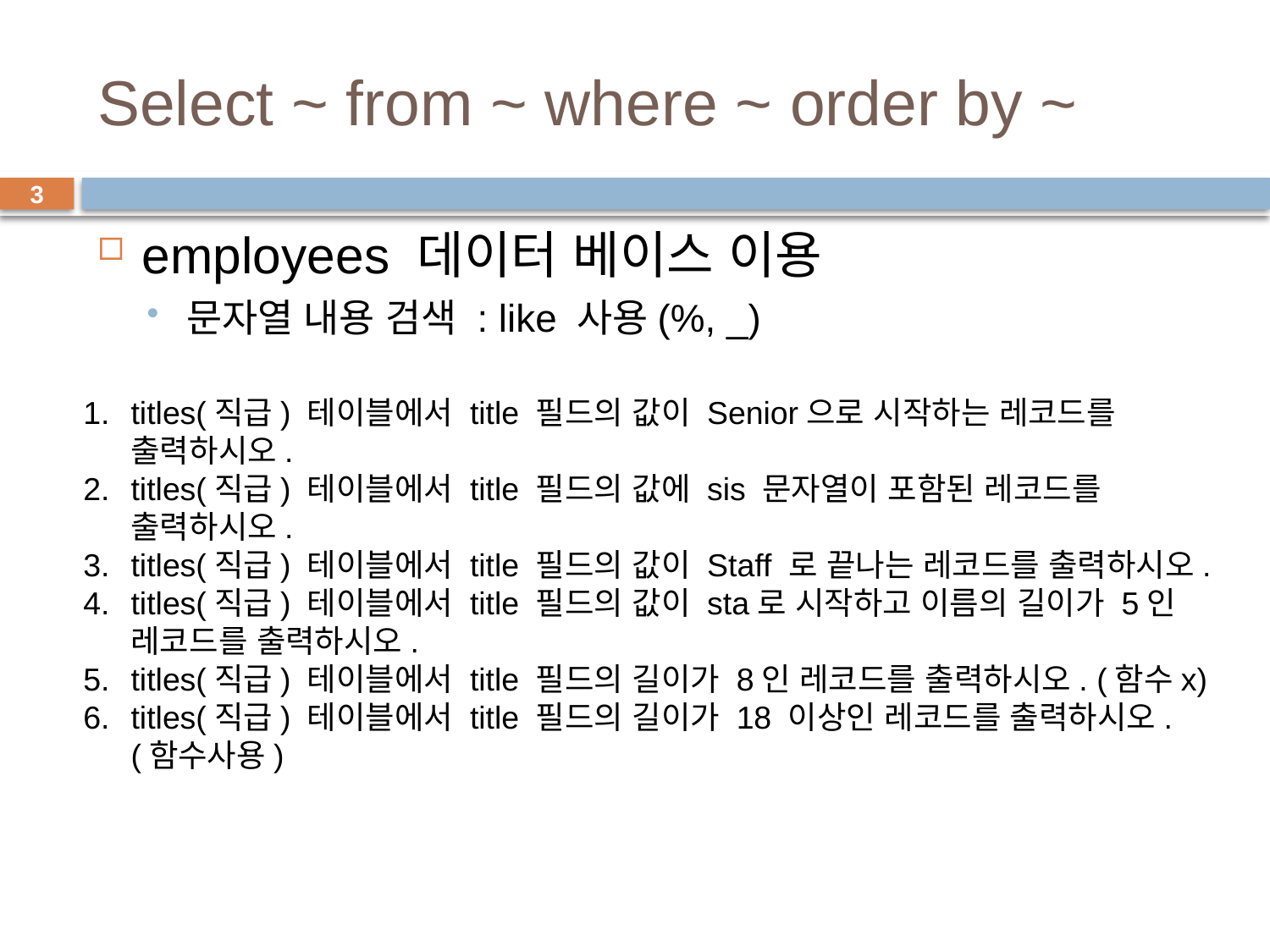

# Select ~ from ~ where ~ order by ~
3
employees 데이터 베이스 이용
문자열 내용 검색 : like 사용(%, _)
titles(직급) 테이블에서 title 필드의 값이 Senior으로 시작하는 레코드를 출력하시오.
titles(직급) 테이블에서 title 필드의 값에 sis 문자열이 포함된 레코드를 출력하시오.
titles(직급) 테이블에서 title 필드의 값이 Staff 로 끝나는 레코드를 출력하시오.
titles(직급) 테이블에서 title 필드의 값이 sta로 시작하고 이름의 길이가 5인 레코드를 출력하시오.
titles(직급) 테이블에서 title 필드의 길이가 8인 레코드를 출력하시오. (함수x)
titles(직급) 테이블에서 title 필드의 길이가 18 이상인 레코드를 출력하시오. (함수사용)